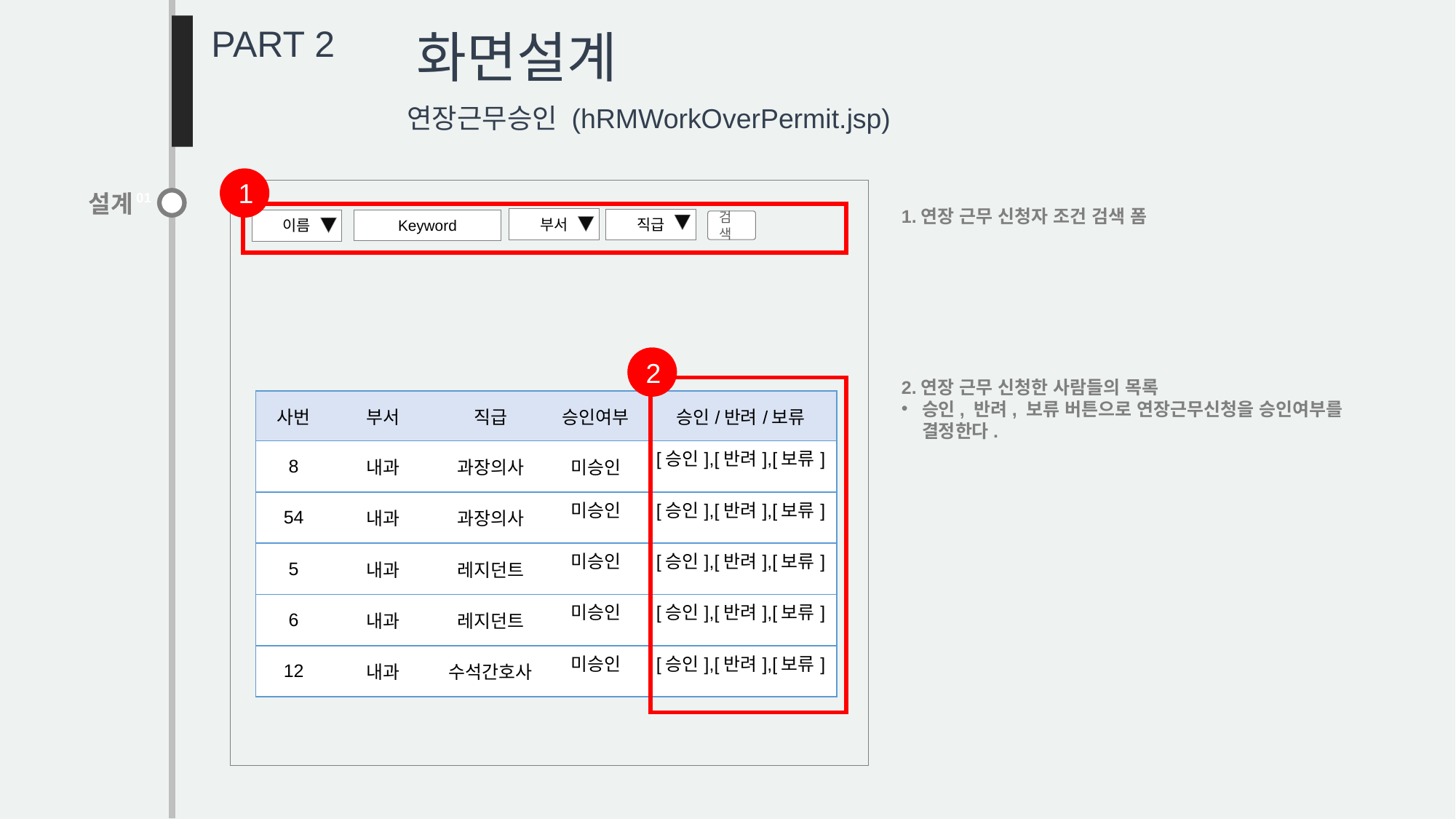

PART 2
화면설계
연장근무승인 (hRMWorkOverPermit.jsp)
1

설계
01

1.연장 근무 신청자 조건 검색 폼
부서
직급
Keyword
이름
검색

2
2.연장 근무 신청한 사람들의 목록
승인, 반려, 보류 버튼으로 연장근무신청을 승인여부를 결정한다.

| 사번 | 부서 | 직급 | 승인여부 | 승인/반려/보류 |
| --- | --- | --- | --- | --- |
| 8 | 내과 | 과장의사 | 미승인 | [승인],[반려],[보류] |
| 54 | 내과 | 과장의사 | 미승인 | [승인],[반려],[보류] |
| 5 | 내과 | 레지던트 | 미승인 | [승인],[반려],[보류] |
| 6 | 내과 | 레지던트 | 미승인 | [승인],[반려],[보류] |
| 12 | 내과 | 수석간호사 | 미승인 | [승인],[반려],[보류] |